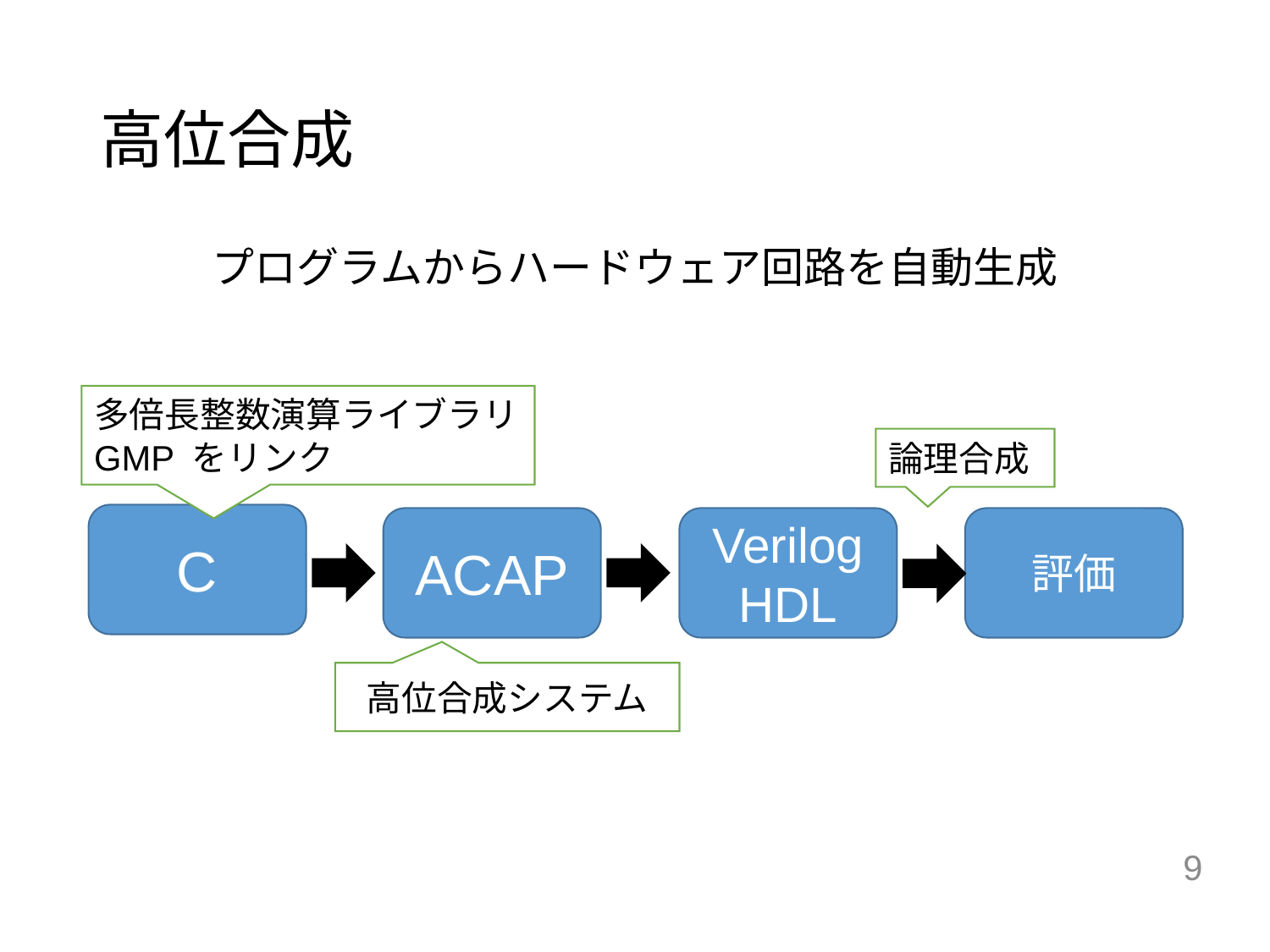

# 高位合成
プログラムからハードウェア回路を自動生成
多倍長整数演算ライブラリ
GMP をリンク
論理合成
C
ACAP
Verilog HDL
評価

高位合成システム
9